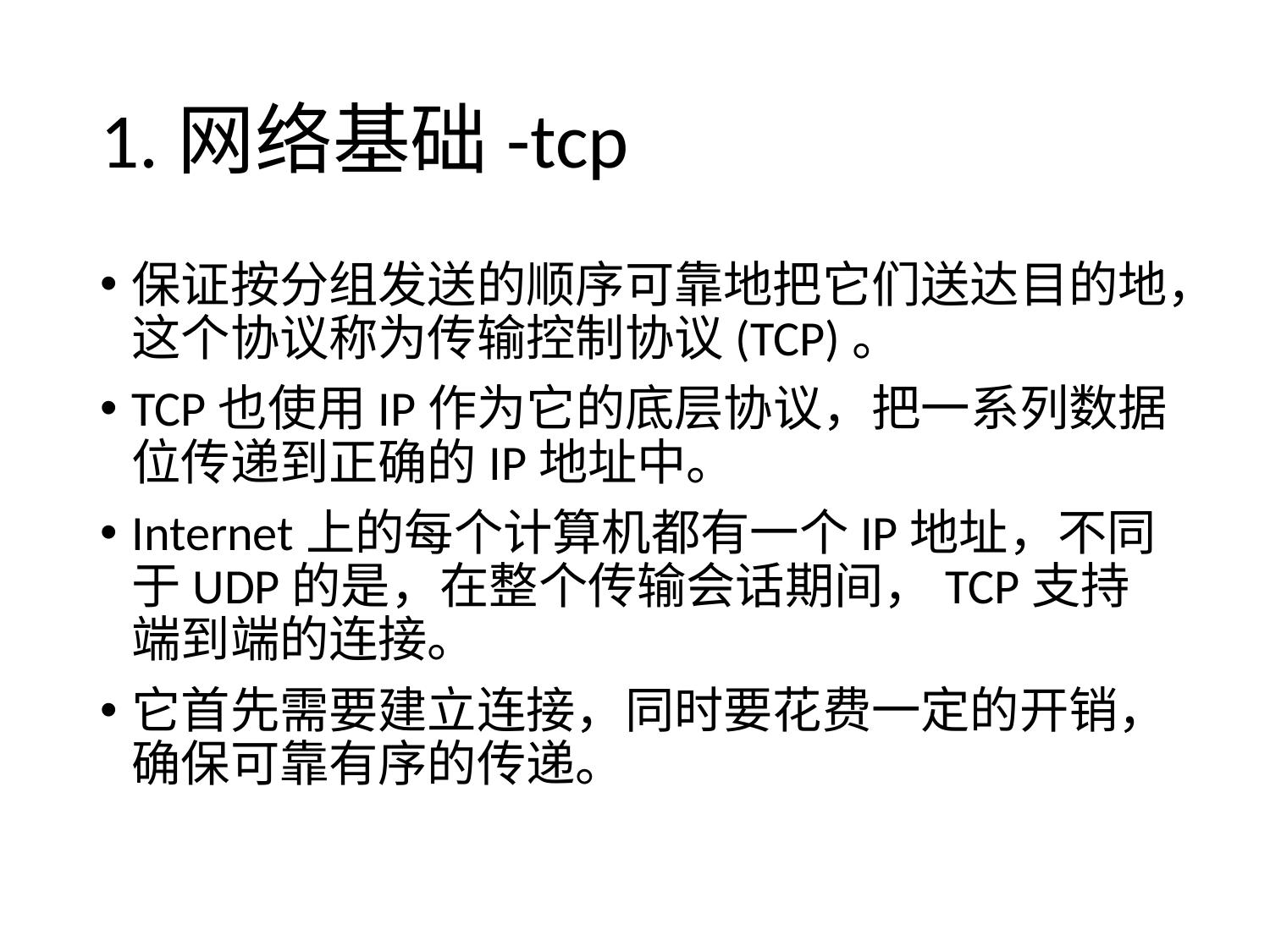

# 1.网络基础-tcp
保证按分组发送的顺序可靠地把它们送达目的地，这个协议称为传输控制协议(TCP)。
TCP也使用IP作为它的底层协议，把一系列数据位传递到正确的IP地址中。
Internet上的每个计算机都有一个IP地址，不同于UDP的是，在整个传输会话期间，TCP支持端到端的连接。
它首先需要建立连接，同时要花费一定的开销，确保可靠有序的传递。